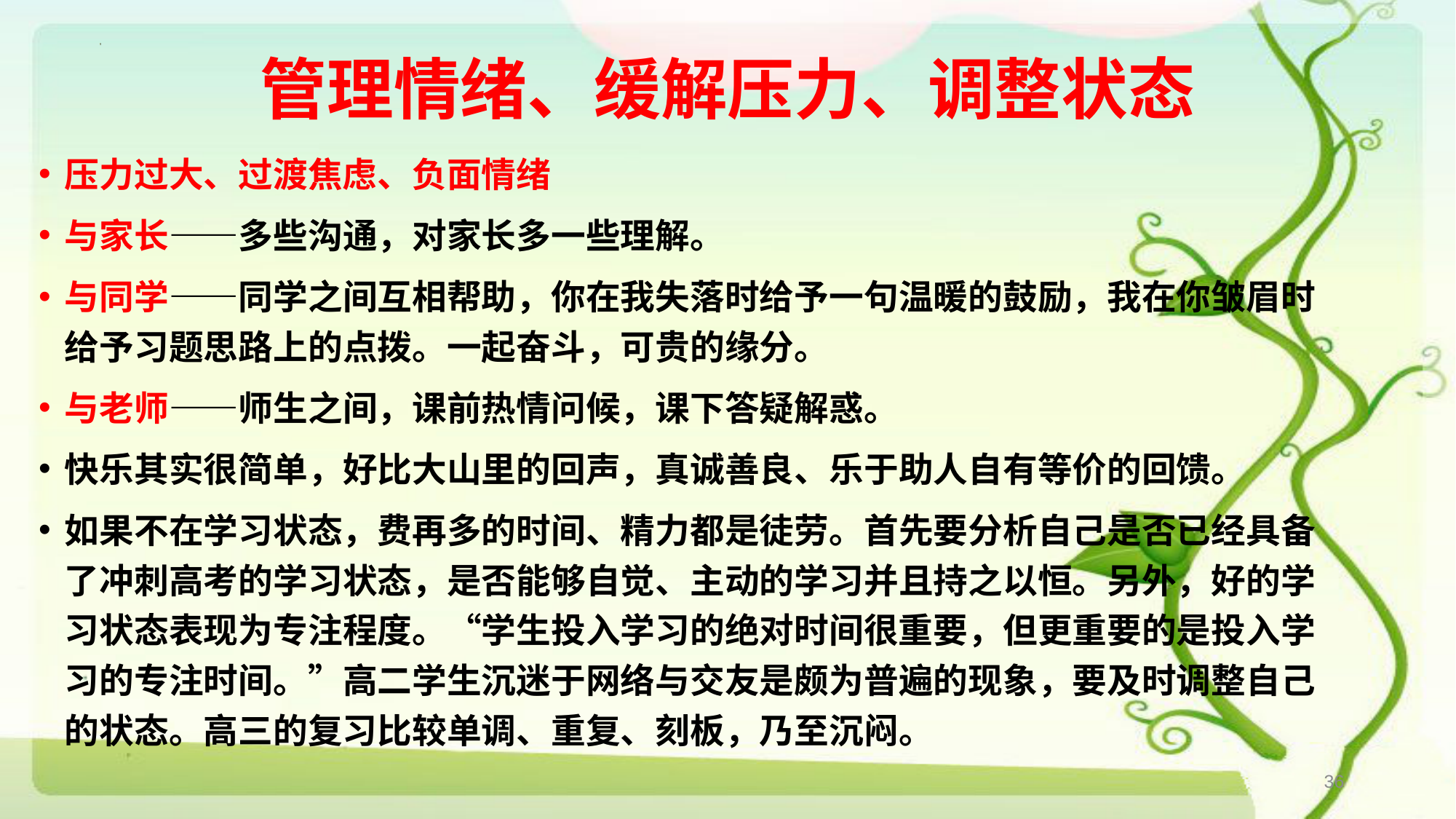

# 管理情绪、缓解压力、调整状态
压力过大、过渡焦虑、负面情绪
与家长——多些沟通，对家长多一些理解。
与同学——同学之间互相帮助，你在我失落时给予一句温暖的鼓励，我在你皱眉时给予习题思路上的点拨。一起奋斗，可贵的缘分。
与老师——师生之间，课前热情问候，课下答疑解惑。
快乐其实很简单，好比大山里的回声，真诚善良、乐于助人自有等价的回馈。
如果不在学习状态，费再多的时间、精力都是徒劳。首先要分析自己是否已经具备了冲刺高考的学习状态，是否能够自觉、主动的学习并且持之以恒。另外，好的学习状态表现为专注程度。“学生投入学习的绝对时间很重要，但更重要的是投入学习的专注时间。”高二学生沉迷于网络与交友是颇为普遍的现象，要及时调整自己的状态。高三的复习比较单调、重复、刻板，乃至沉闷。

36